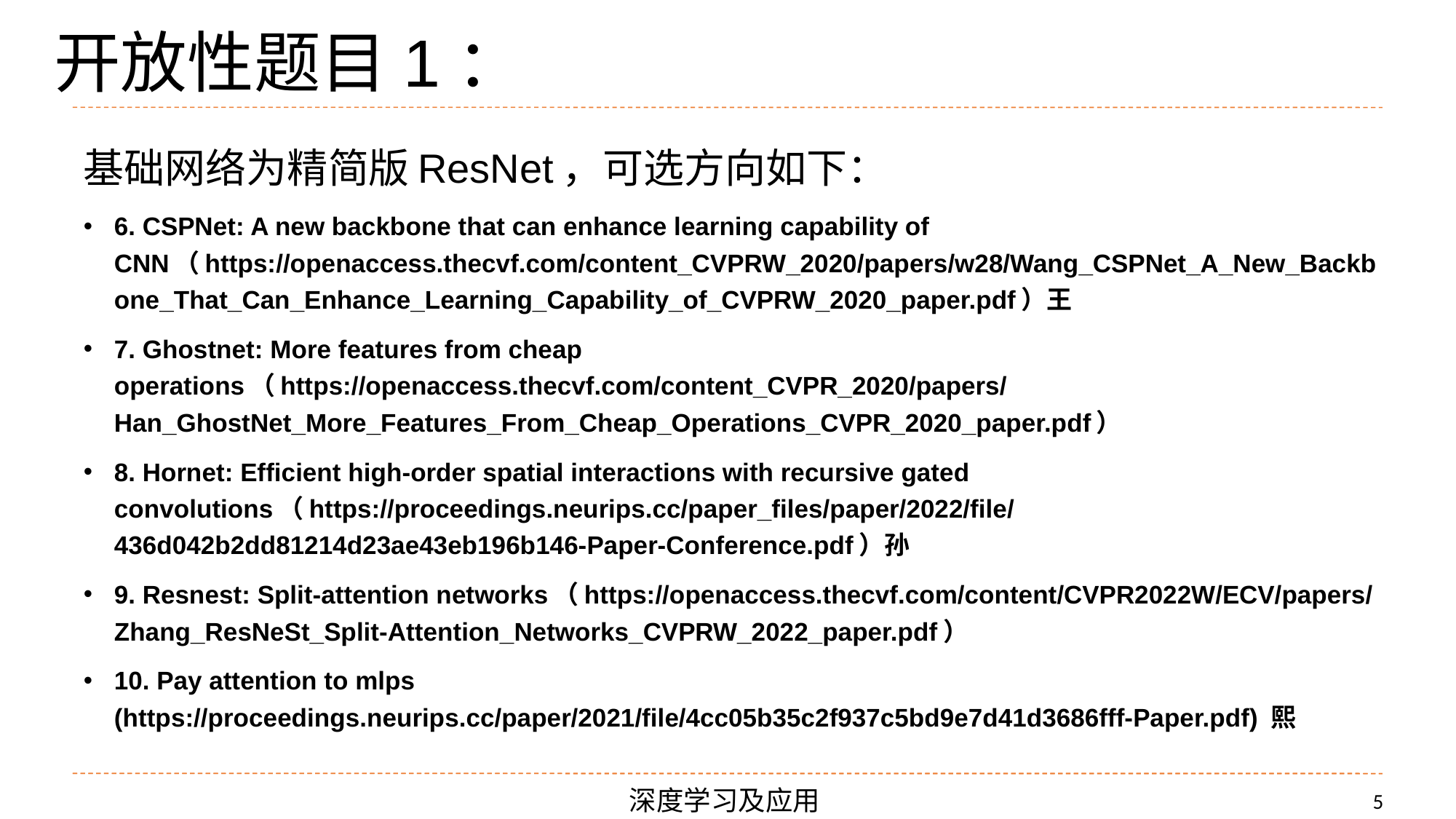

# 开放性题目1：
基础网络为精简版ResNet，可选方向如下：
6. CSPNet: A new backbone that can enhance learning capability of CNN（https://openaccess.thecvf.com/content_CVPRW_2020/papers/w28/Wang_CSPNet_A_New_Backbone_That_Can_Enhance_Learning_Capability_of_CVPRW_2020_paper.pdf）王
7. Ghostnet: More features from cheap operations（https://openaccess.thecvf.com/content_CVPR_2020/papers/Han_GhostNet_More_Features_From_Cheap_Operations_CVPR_2020_paper.pdf）
8. Hornet: Efficient high-order spatial interactions with recursive gated convolutions（https://proceedings.neurips.cc/paper_files/paper/2022/file/436d042b2dd81214d23ae43eb196b146-Paper-Conference.pdf）孙
9. Resnest: Split-attention networks（https://openaccess.thecvf.com/content/CVPR2022W/ECV/papers/Zhang_ResNeSt_Split-Attention_Networks_CVPRW_2022_paper.pdf）
10. Pay attention to mlps (https://proceedings.neurips.cc/paper/2021/file/4cc05b35c2f937c5bd9e7d41d3686fff-Paper.pdf) 熙